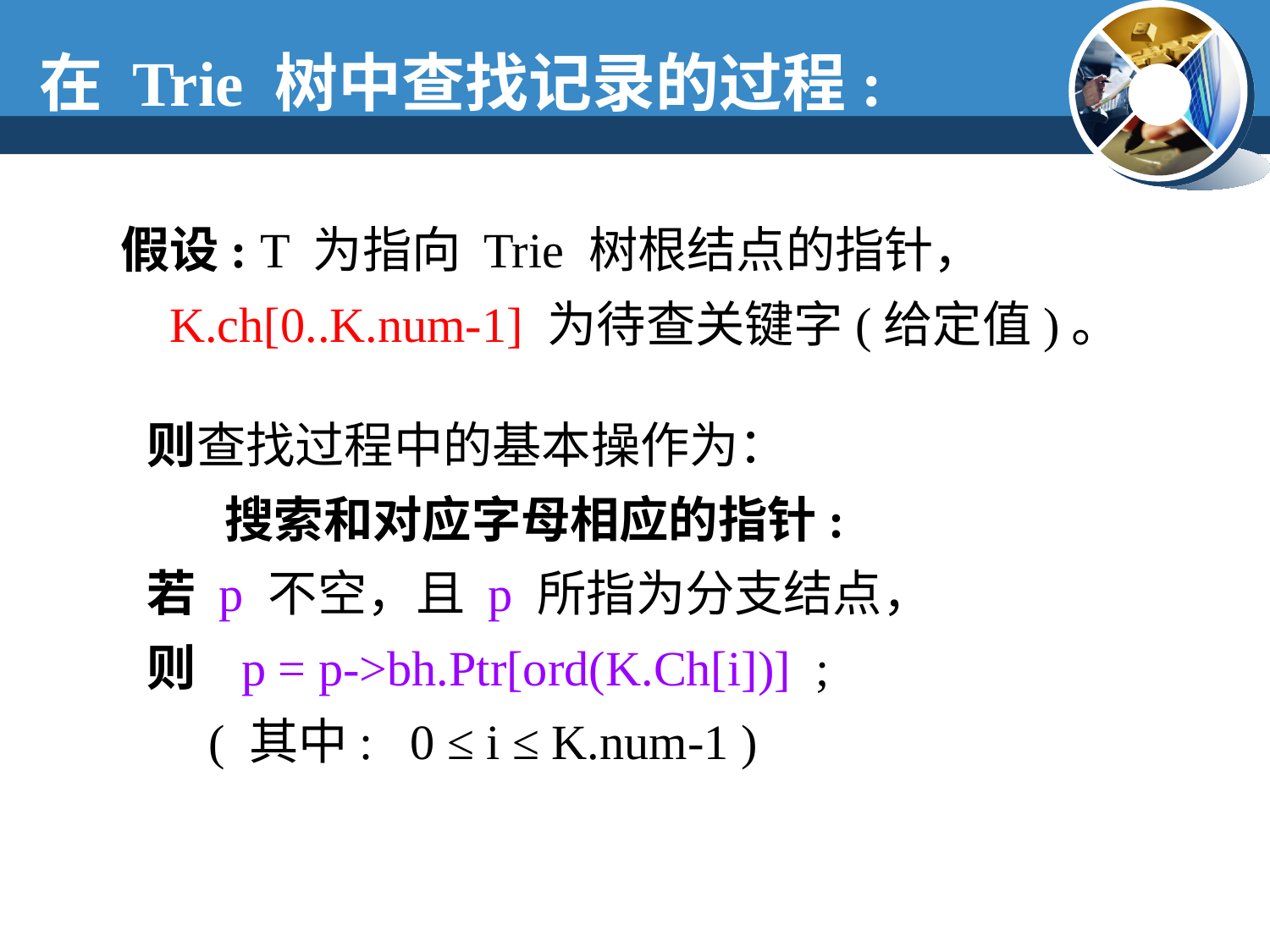

在 Trie 树中查找记录的过程:
假设: T 为指向 Trie 树根结点的指针，
    K.ch[0..K.num-1] 为待查关键字(给定值)。
则查找过程中的基本操作为：
      搜索和对应字母相应的指针:
若 p 不空，且 p 所指为分支结点，
则   p = p->bh.Ptr[ord(K.Ch[i])]  ;
     ( 其中:   0 ≤ i ≤ K.num-1 )